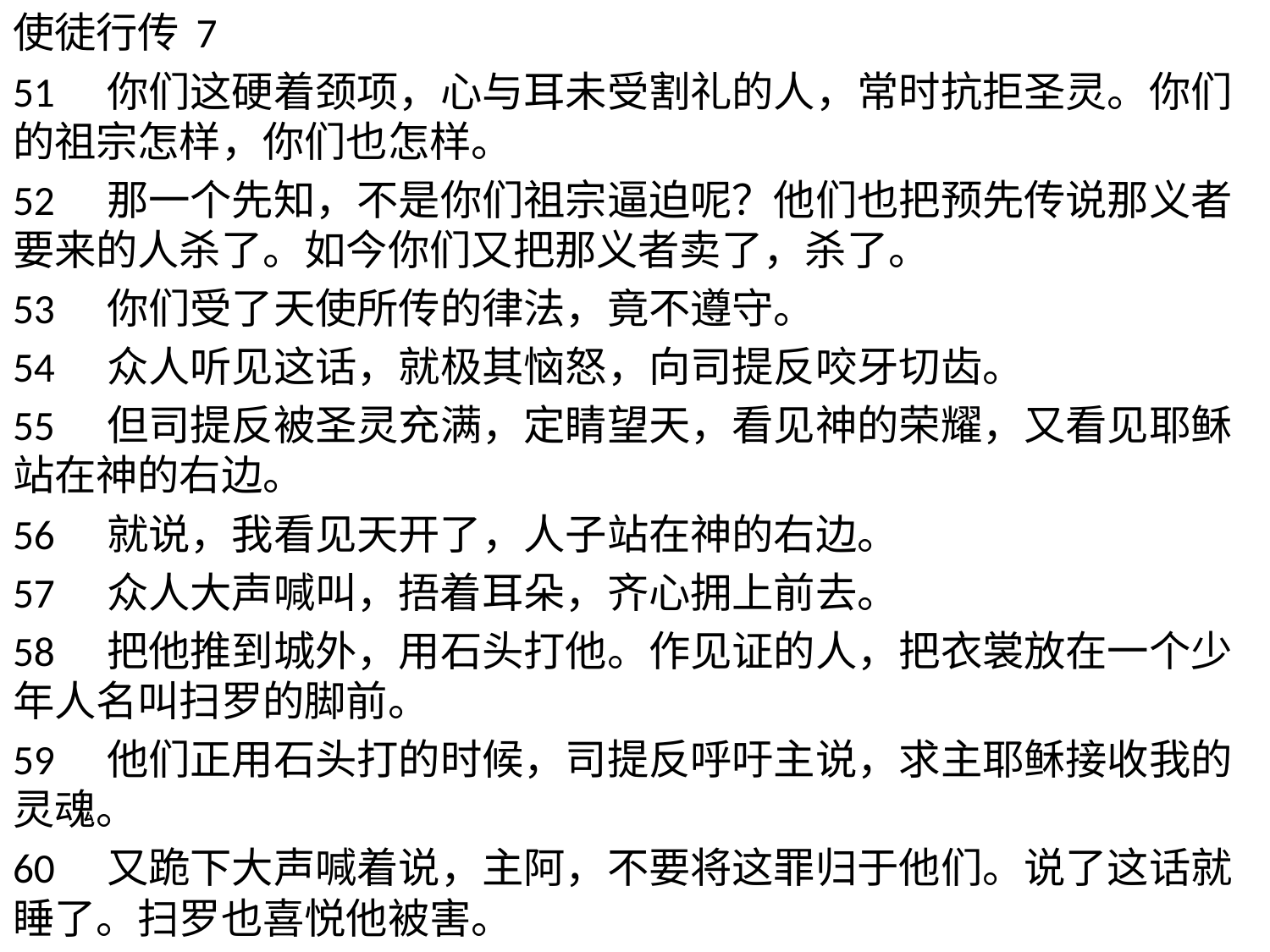

使徒行传 7
51	你们这硬着颈项，心与耳未受割礼的人，常时抗拒圣灵。你们的祖宗怎样，你们也怎样。
52	那一个先知，不是你们祖宗逼迫呢？他们也把预先传说那义者要来的人杀了。如今你们又把那义者卖了，杀了。
53	你们受了天使所传的律法，竟不遵守。
54	众人听见这话，就极其恼怒，向司提反咬牙切齿。
55	但司提反被圣灵充满，定睛望天，看见神的荣耀，又看见耶稣站在神的右边。
56	就说，我看见天开了，人子站在神的右边。
57	众人大声喊叫，捂着耳朵，齐心拥上前去。
58	把他推到城外，用石头打他。作见证的人，把衣裳放在一个少年人名叫扫罗的脚前。
59	他们正用石头打的时候，司提反呼吁主说，求主耶稣接收我的灵魂。
60	又跪下大声喊着说，主阿，不要将这罪归于他们。说了这话就睡了。扫罗也喜悦他被害。